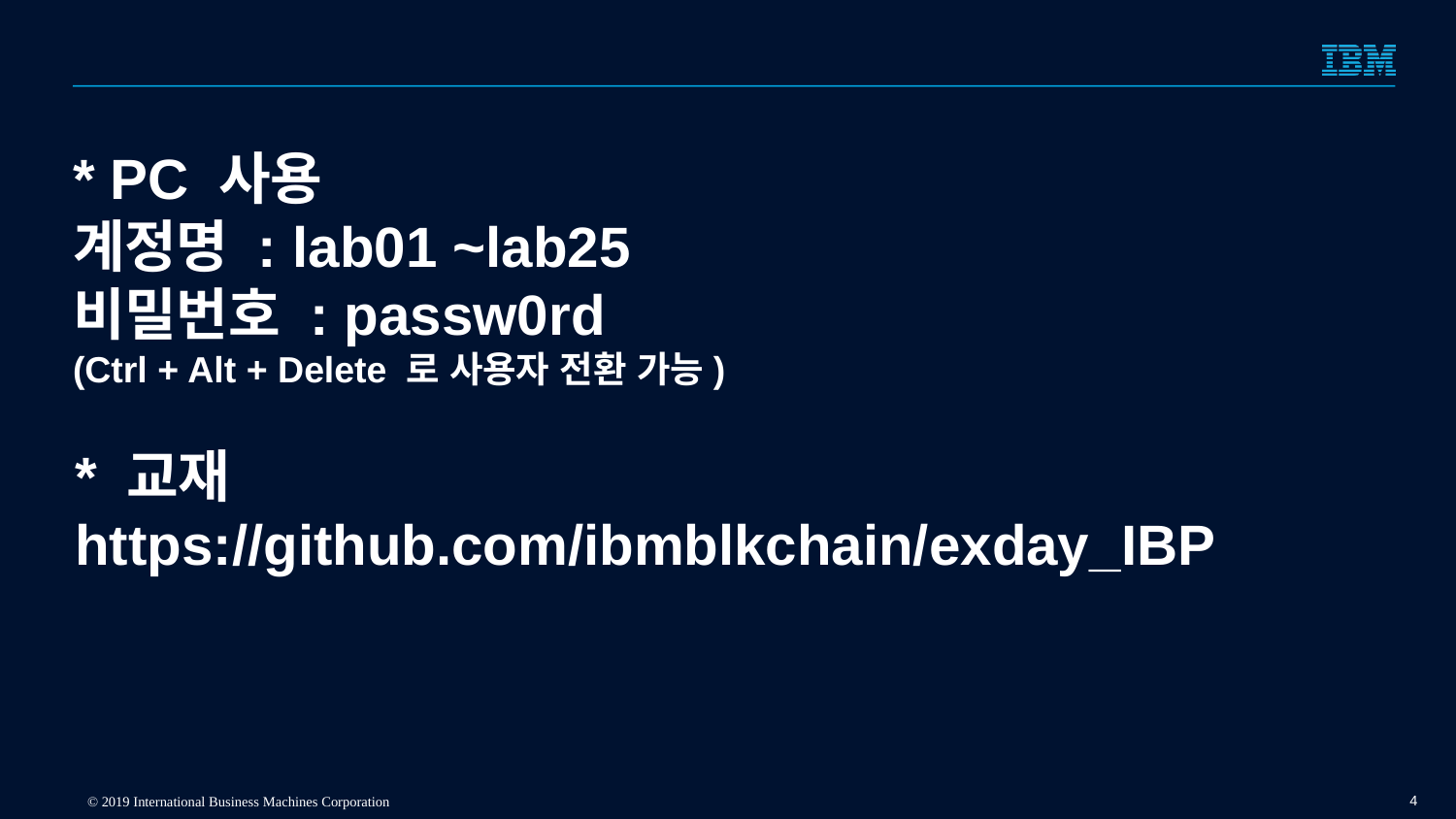

# * PC 사용 계정명 : lab01 ~lab25 비밀번호 : passw0rd (Ctrl + Alt + Delete 로 사용자 전환 가능)
* 교재
https://github.com/ibmblkchain/exday_IBP

© 2019 International Business Machines Corporation